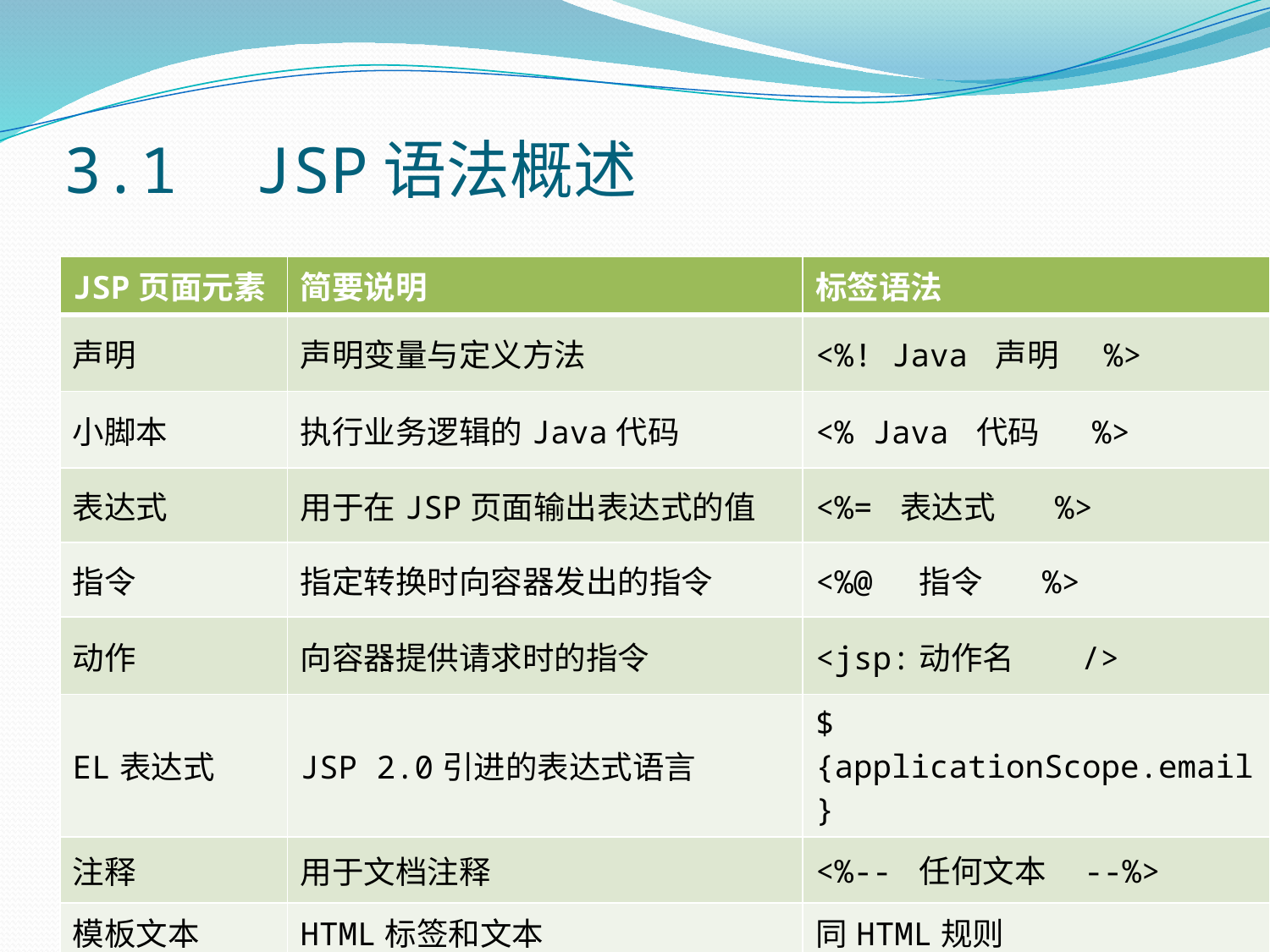

3.1  JSP语法概述
| JSP页面元素 | 简要说明 | 标签语法 |
| --- | --- | --- |
| 声明 | 声明变量与定义方法 | <%! Java 声明 %> |
| 小脚本 | 执行业务逻辑的Java代码 | <% Java 代码 %> |
| 表达式 | 用于在JSP页面输出表达式的值 | <%= 表达式 %> |
| 指令 | 指定转换时向容器发出的指令 | <%@ 指令 %> |
| 动作 | 向容器提供请求时的指令 | <jsp:动作名 /> |
| EL表达式 | JSP 2.0引进的表达式语言 | ${applicationScope.email} |
| 注释 | 用于文档注释 | <%-- 任何文本 --%> |
| 模板文本 | HTML标签和文本 | 同HTML规则 |